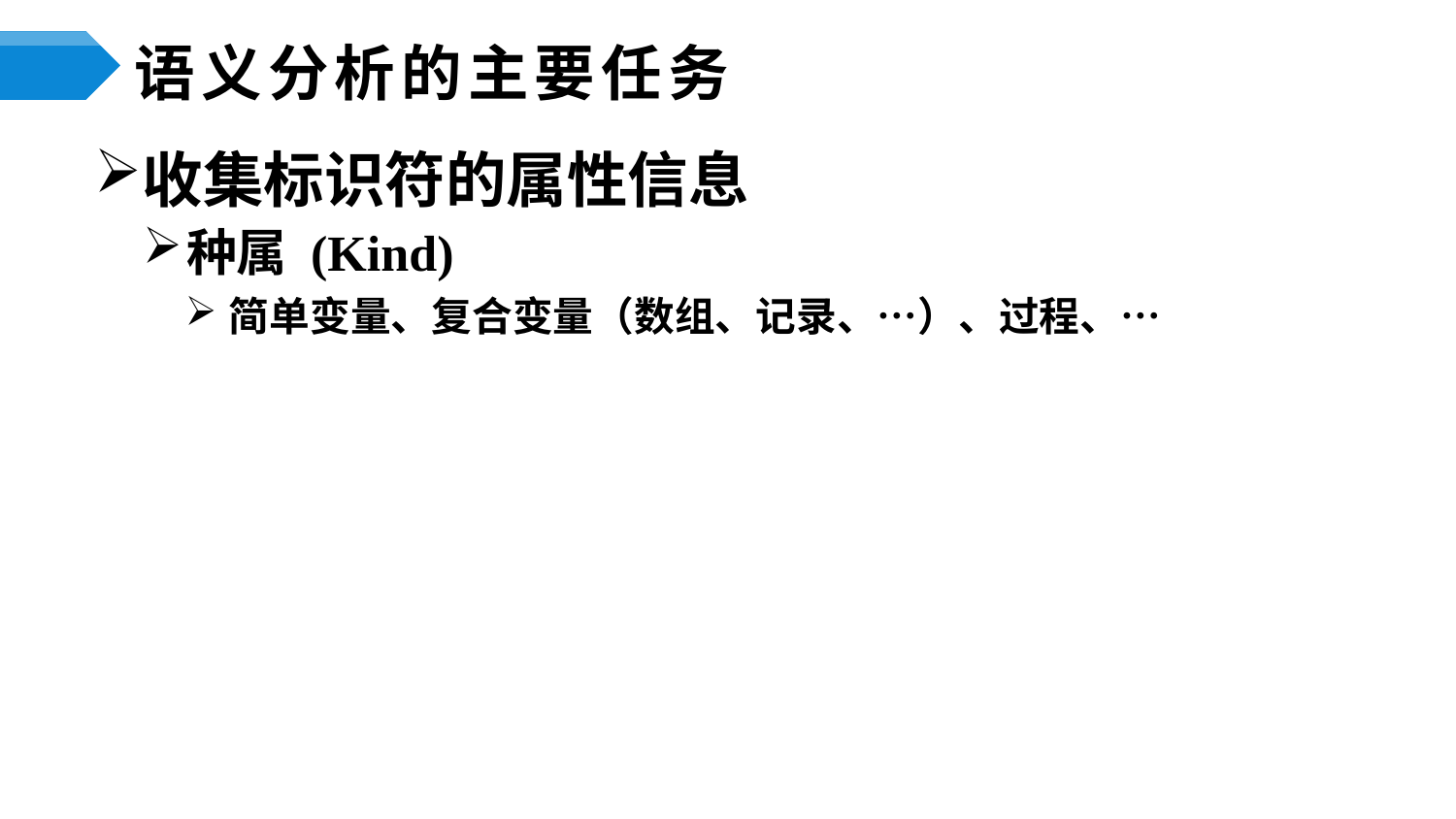

# 语义分析的主要任务
收集标识符的属性信息

种属 (Kind)

简单变量、复合变量（数组、记录、…）、过程、…